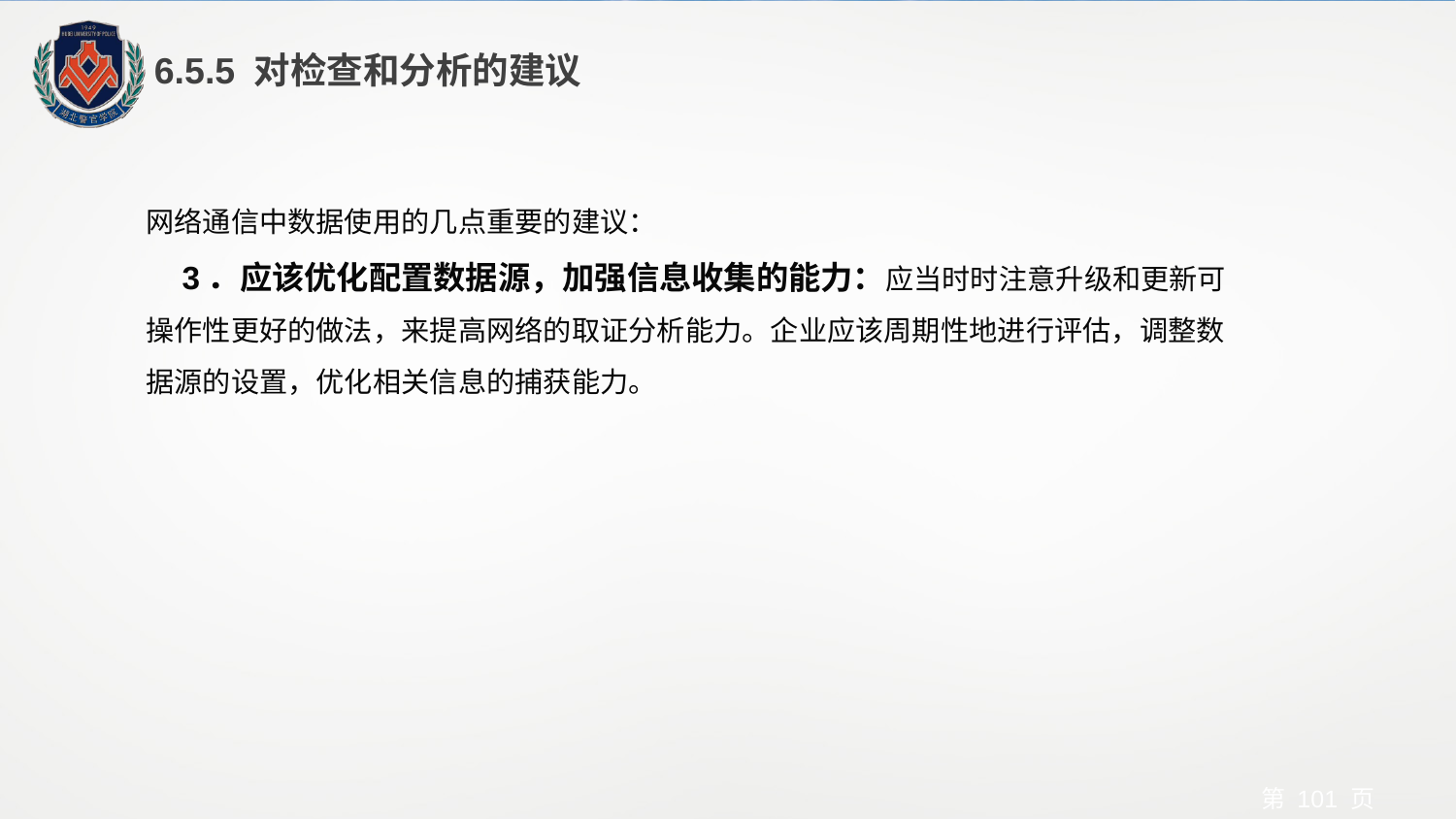

6.5.5 对检查和分析的建议
网络通信中数据使用的几点重要的建议：
    3．应该优化配置数据源，加强信息收集的能力：应当时时注意升级和更新可操作性更好的做法，来提高网络的取证分析能力。企业应该周期性地进行评估，调整数据源的设置，优化相关信息的捕获能力。